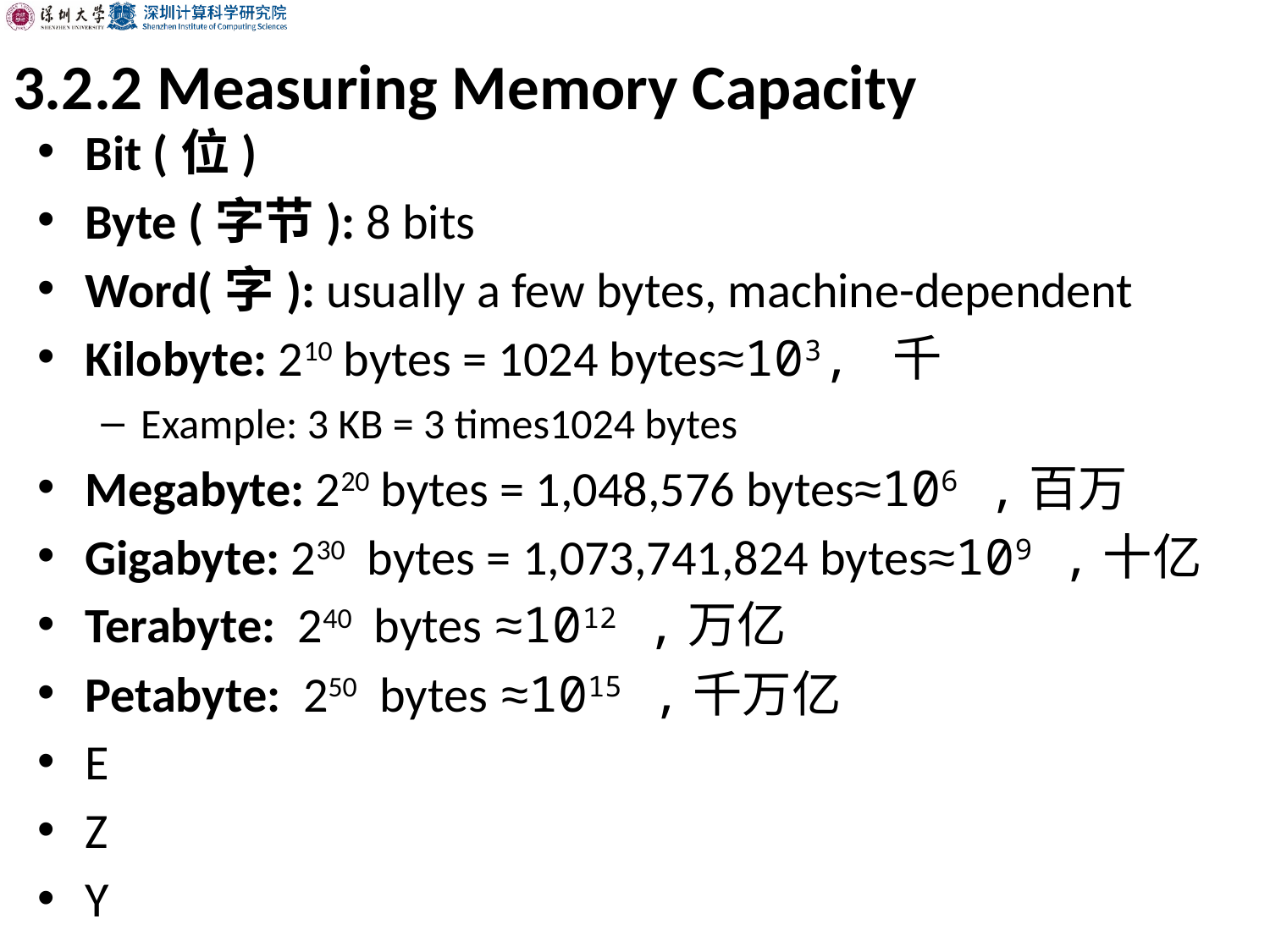

# 3.2.2 Measuring Memory Capacity
Bit (位)
Byte (字节): 8 bits
Word(字): usually a few bytes, machine-dependent
Kilobyte: 210 bytes = 1024 bytes≈103, 千
Example: 3 KB = 3 times1024 bytes
Megabyte: 220 bytes = 1,048,576 bytes≈106 ,百万
Gigabyte: 230  bytes = 1,073,741,824 bytes≈109 ,十亿
Terabyte:  240  bytes ≈1012 ,万亿
Petabyte:  250  bytes ≈1015 ,千万亿
E
Z
Y